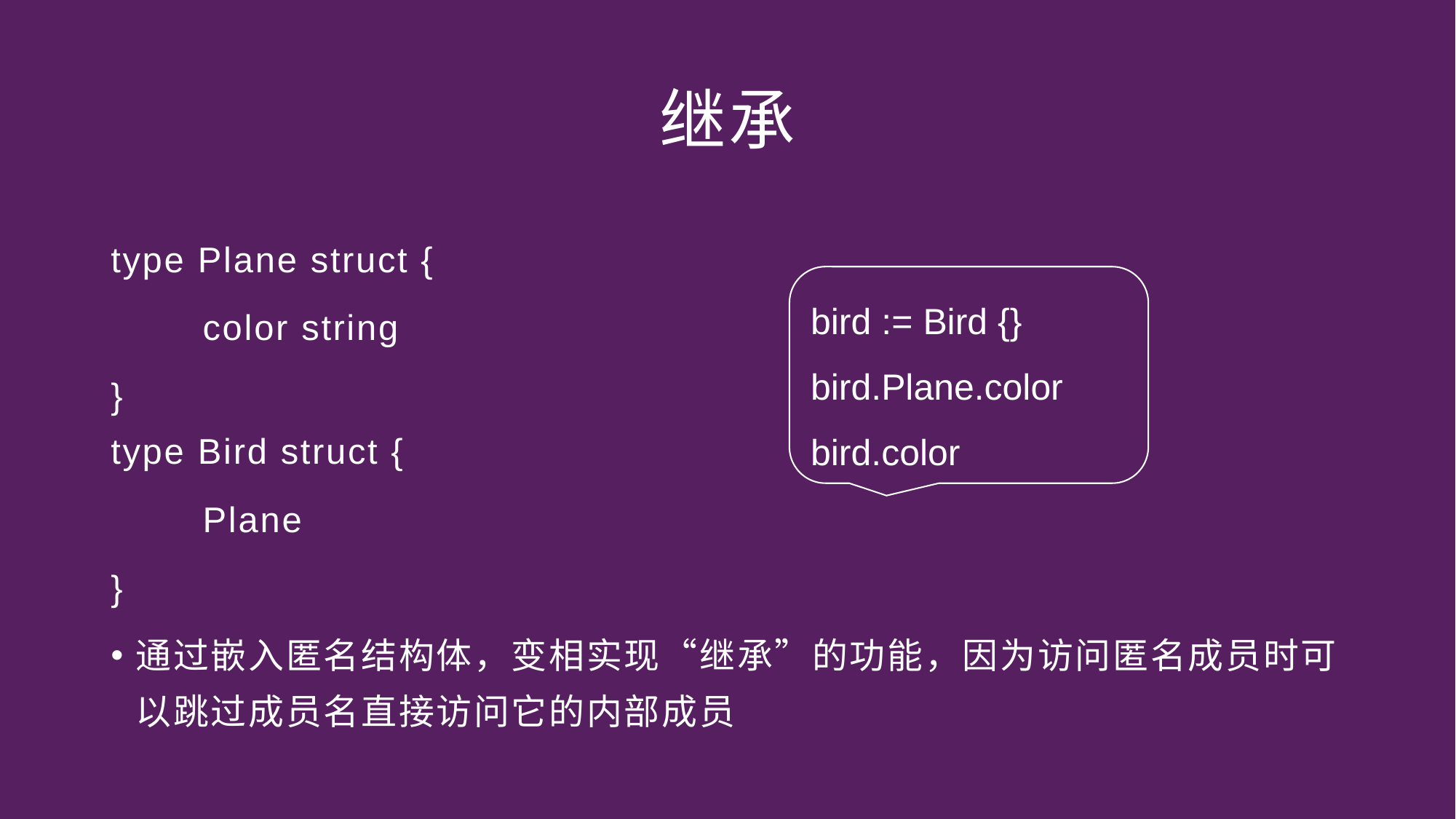

# 继承
type Plane struct {
	color string
}
type Bird struct {
	Plane
}
通过嵌入匿名结构体，变相实现“继承”的功能，因为访问匿名成员时可以跳过成员名直接访问它的内部成员
bird := Bird {}
bird.Plane.color
bird.color